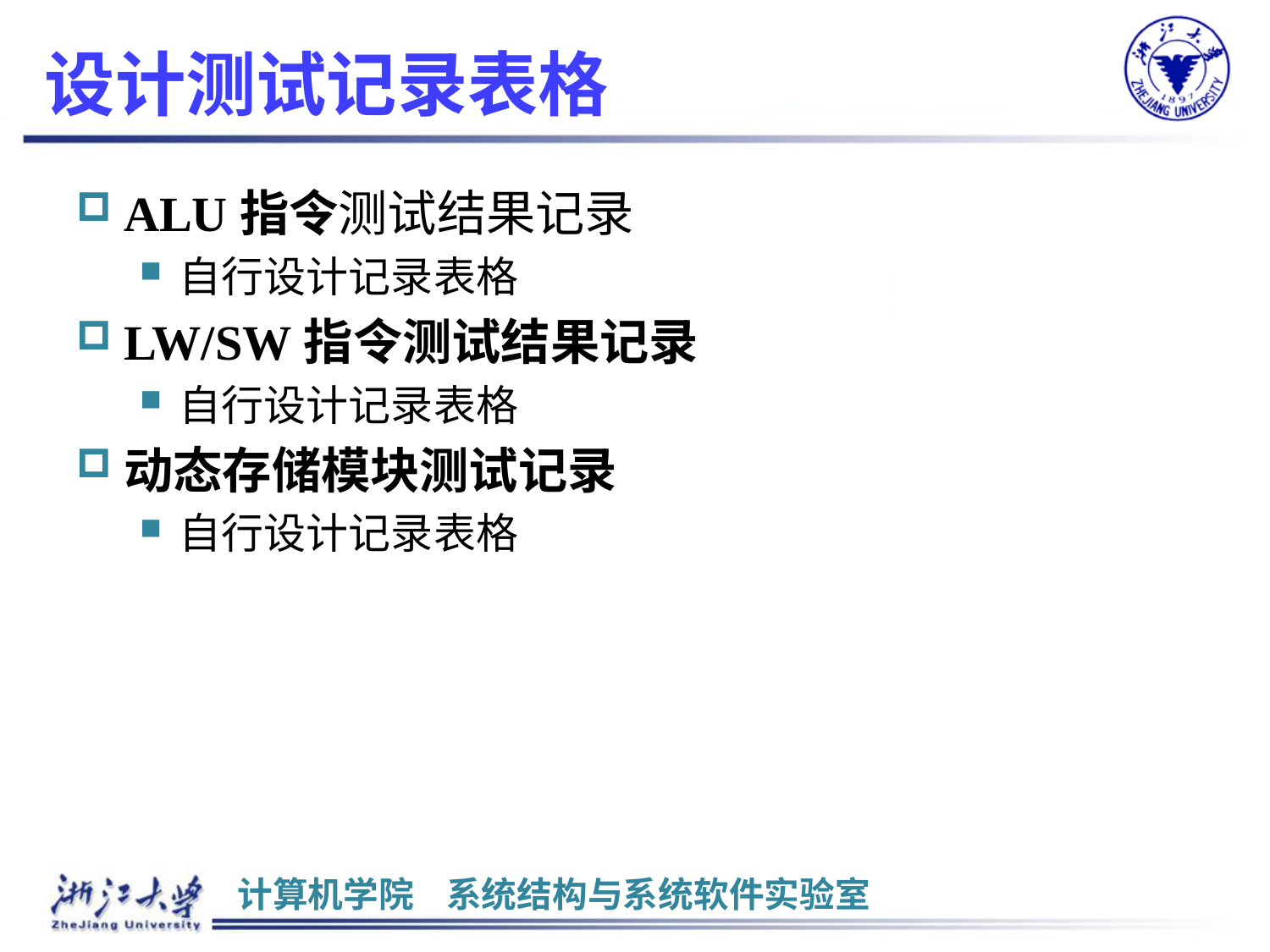

# 设计测试记录表格
ALU指令测试结果记录
自行设计记录表格
LW/SW指令测试结果记录
自行设计记录表格
动态存储模块测试记录
自行设计记录表格